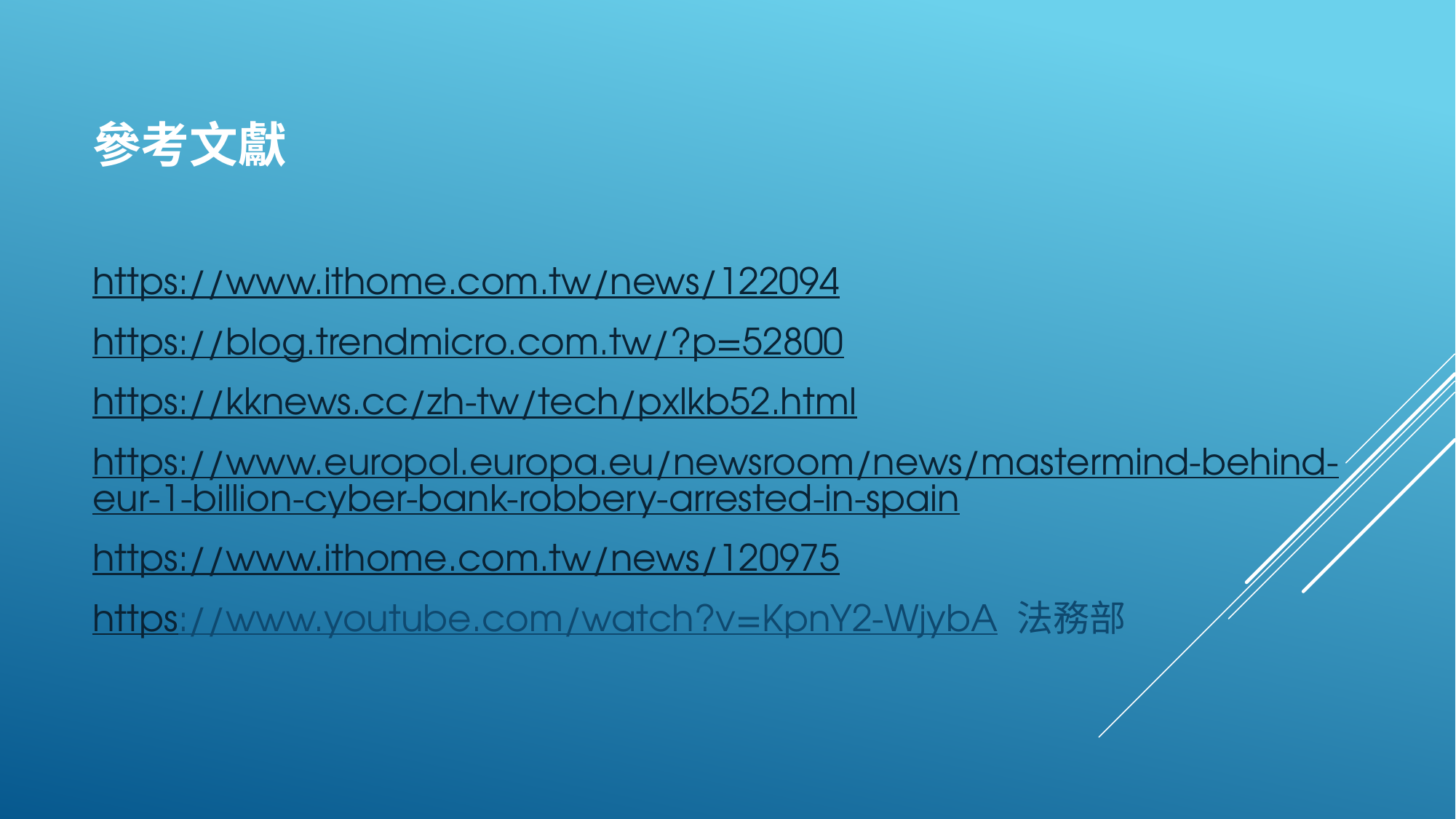

# 參考文獻
https://www.ithome.com.tw/news/122094
https://blog.trendmicro.com.tw/?p=52800
https://kknews.cc/zh-tw/tech/pxlkb52.html
https://www.europol.europa.eu/newsroom/news/mastermind-behind-eur-1-billion-cyber-bank-robbery-arrested-in-spain
https://www.ithome.com.tw/news/120975
https://www.youtube.com/watch?v=KpnY2-WjybA 法務部